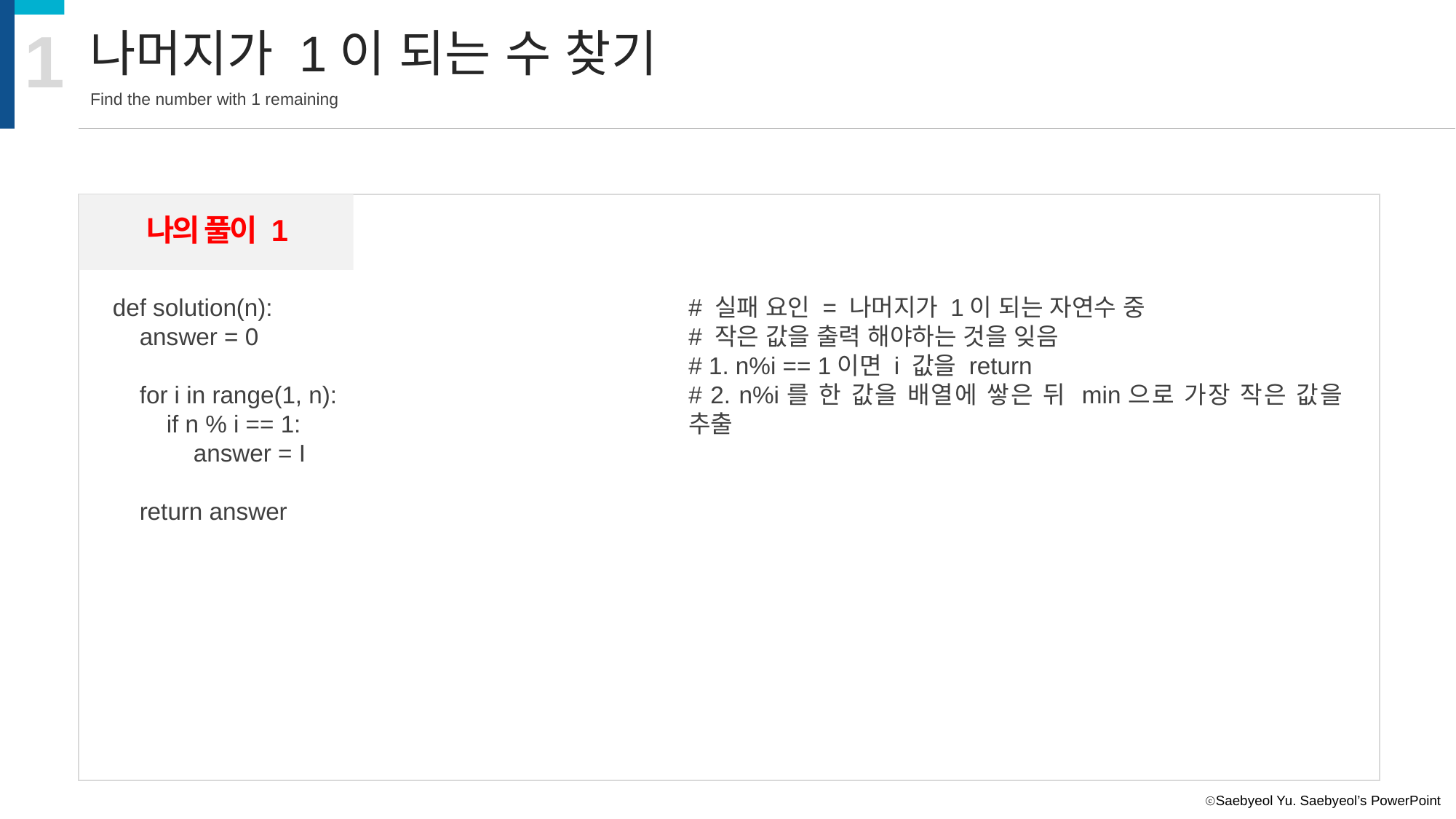

1
나머지가 1이 되는 수 찾기
Find the number with 1 remaining

나의 풀이 1
def solution(n):
    answer = 0

    for i in range(1, n):
        if n % i == 1:
            answer = I

    return answer
# 실패 요인 = 나머지가 1이 되는 자연수 중
# 작은 값을 출력 해야하는 것을 잊음
# 1. n%i == 1이면 i 값을 return
# 2. n%i를 한 값을 배열에 쌓은 뒤 min으로 가장 작은 값을 추출